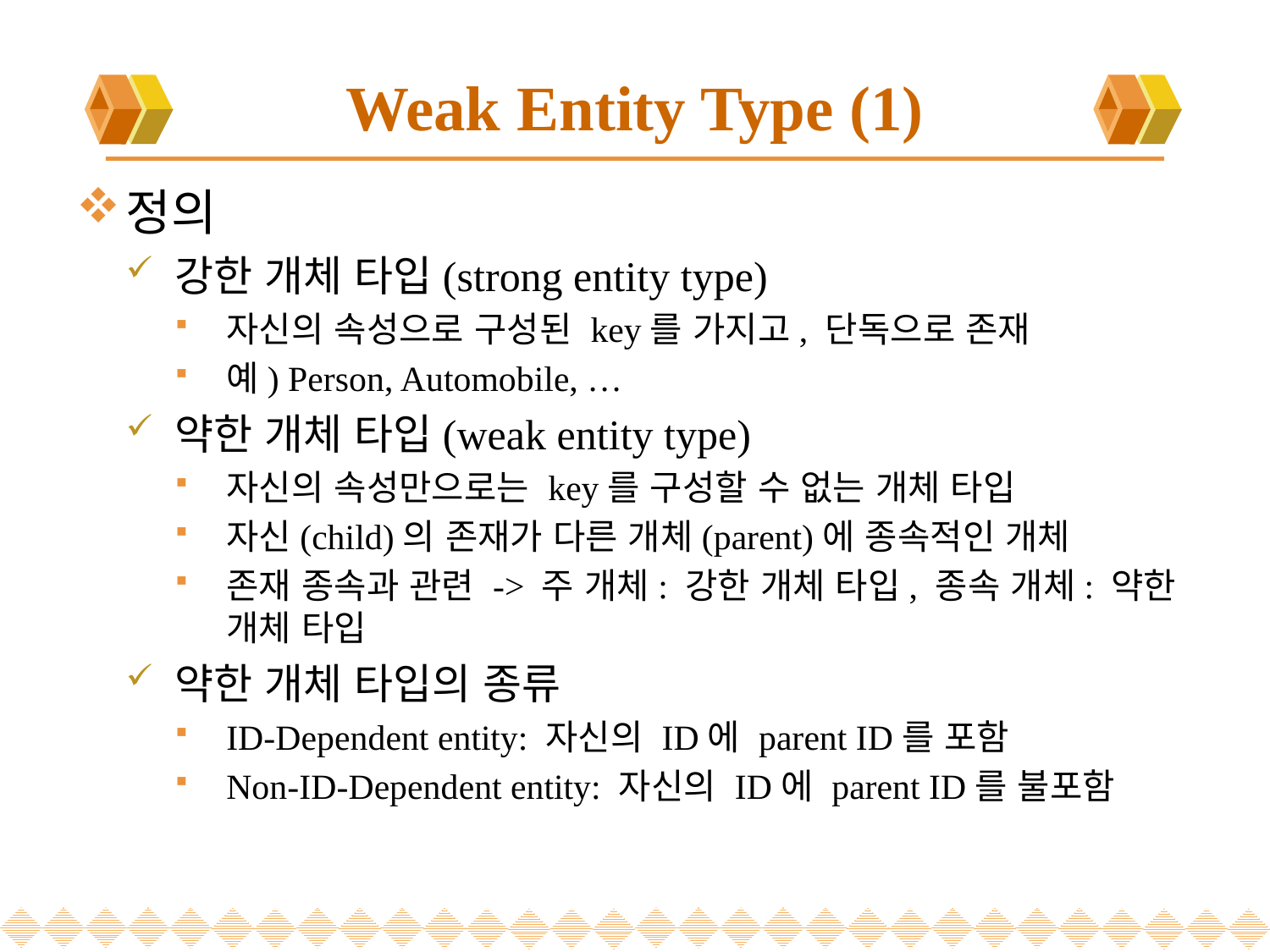

# Weak Entity Type (1)
정의
강한 개체 타입(strong entity type)
자신의 속성으로 구성된 key를 가지고, 단독으로 존재
예) Person, Automobile, …
약한 개체 타입(weak entity type)
자신의 속성만으로는 key를 구성할 수 없는 개체 타입
자신(child)의 존재가 다른 개체(parent)에 종속적인 개체
존재 종속과 관련 -> 주 개체: 강한 개체 타입, 종속 개체: 약한 개체 타입
약한 개체 타입의 종류
ID-Dependent entity: 자신의 ID에 parent ID를 포함
Non-ID-Dependent entity: 자신의 ID에 parent ID를 불포함